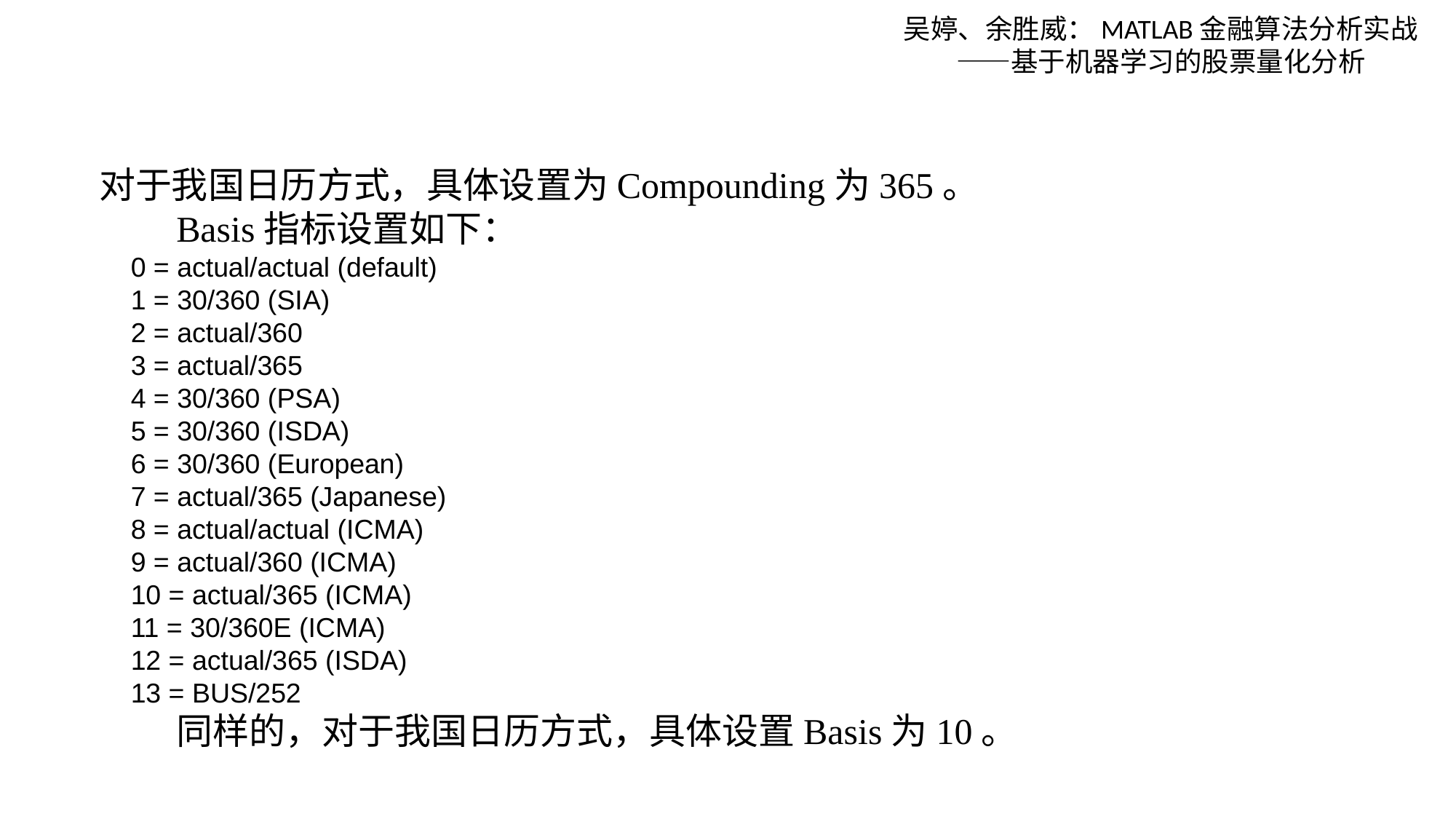

吴婷、余胜威：MATLAB金融算法分析实战——基于机器学习的股票量化分析
对于我国日历方式，具体设置为Compounding为365。
	Basis指标设置如下：
0 = actual/actual (default)
1 = 30/360 (SIA)
2 = actual/360
3 = actual/365
4 = 30/360 (PSA)
5 = 30/360 (ISDA)
6 = 30/360 (European)
7 = actual/365 (Japanese)
8 = actual/actual (ICMA)
9 = actual/360 (ICMA)
10 = actual/365 (ICMA)
11 = 30/360E (ICMA)
12 = actual/365 (ISDA)
13 = BUS/252
	同样的，对于我国日历方式，具体设置Basis为10。